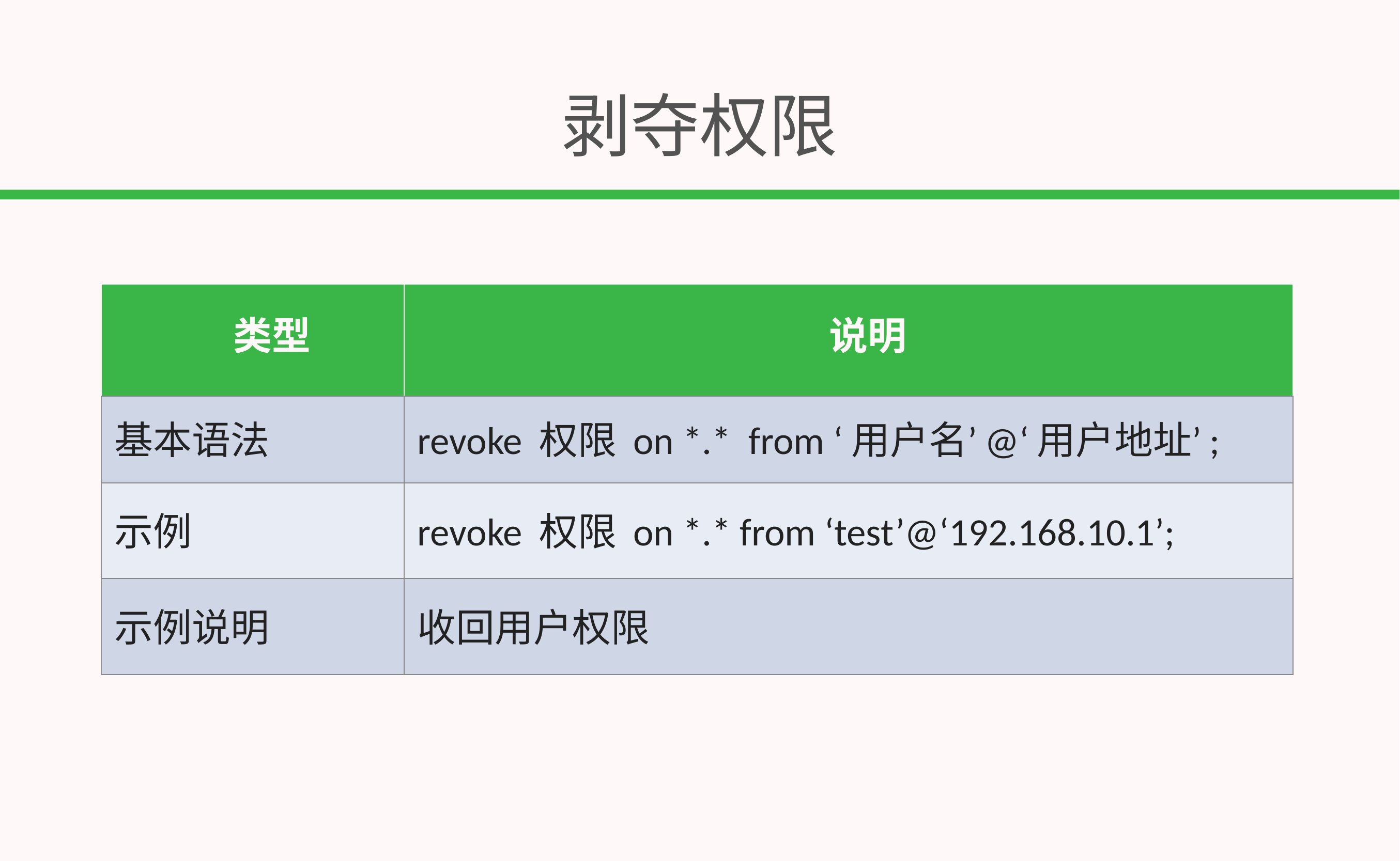

# 剥夺权限
| 类型 | 说明 |
| --- | --- |
| 基本语法 | revoke 权限 on \*.\* from ‘用户名’@‘用户地址’; |
| 示例 | revoke 权限 on \*.\* from ‘test’@‘192.168.10.1’; |
| 示例说明 | 收回用户权限 |